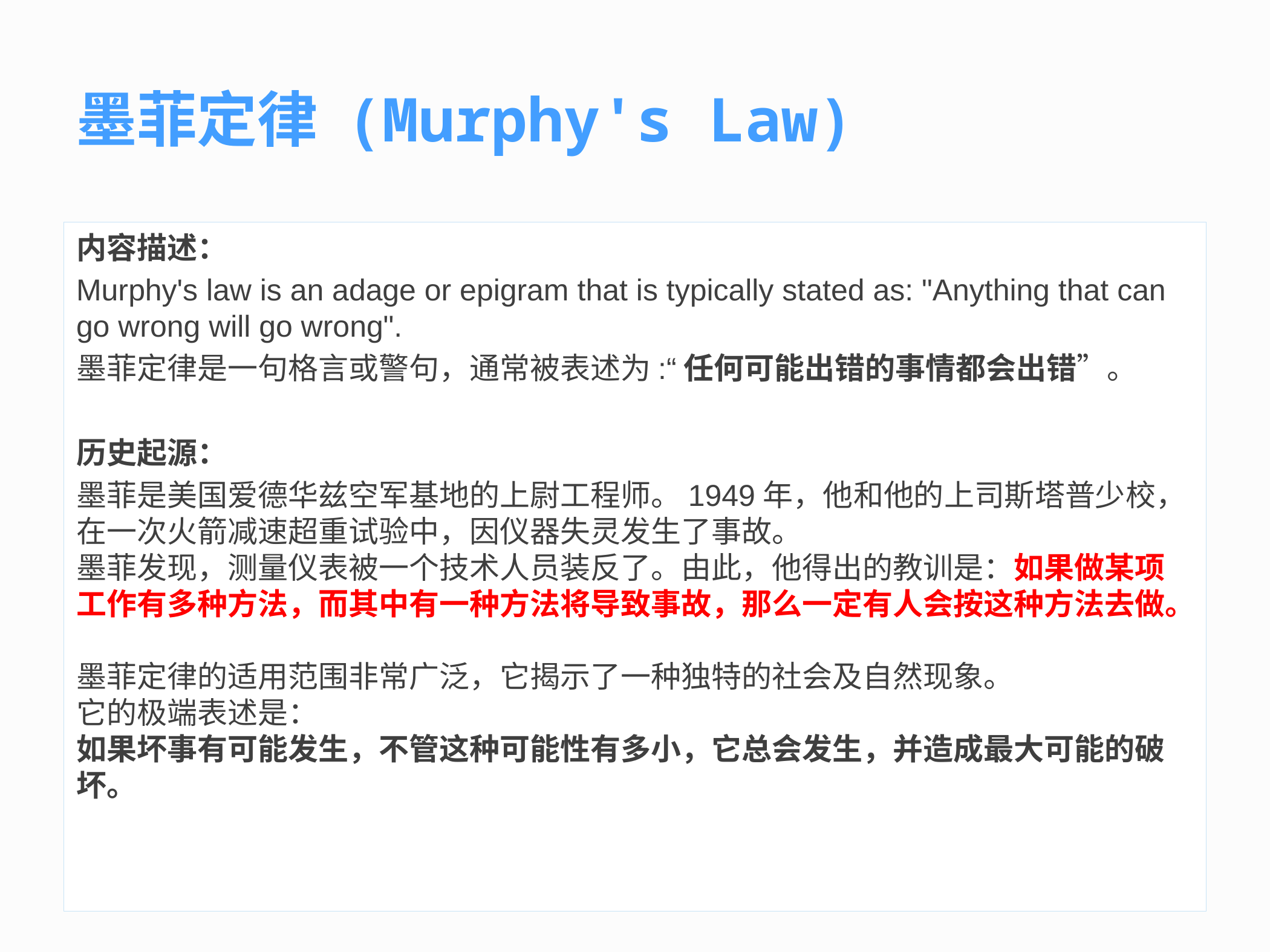

# 墨菲定律 (Murphy's Law)
内容描述：
Murphy's law is an adage or epigram that is typically stated as: "Anything that can go wrong will go wrong".
墨菲定律是一句格言或警句，通常被表述为:“任何可能出错的事情都会出错”。

历史起源：
墨菲是美国爱德华兹空军基地的上尉工程师。1949年，他和他的上司斯塔普少校，在一次火箭减速超重试验中，因仪器失灵发生了事故。
墨菲发现，测量仪表被一个技术人员装反了。由此，他得出的教训是：如果做某项工作有多种方法，而其中有一种方法将导致事故，那么一定有人会按这种方法去做。
墨菲定律的适用范围非常广泛，它揭示了一种独特的社会及自然现象。
它的极端表述是：
如果坏事有可能发生，不管这种可能性有多小，它总会发生，并造成最大可能的破坏。